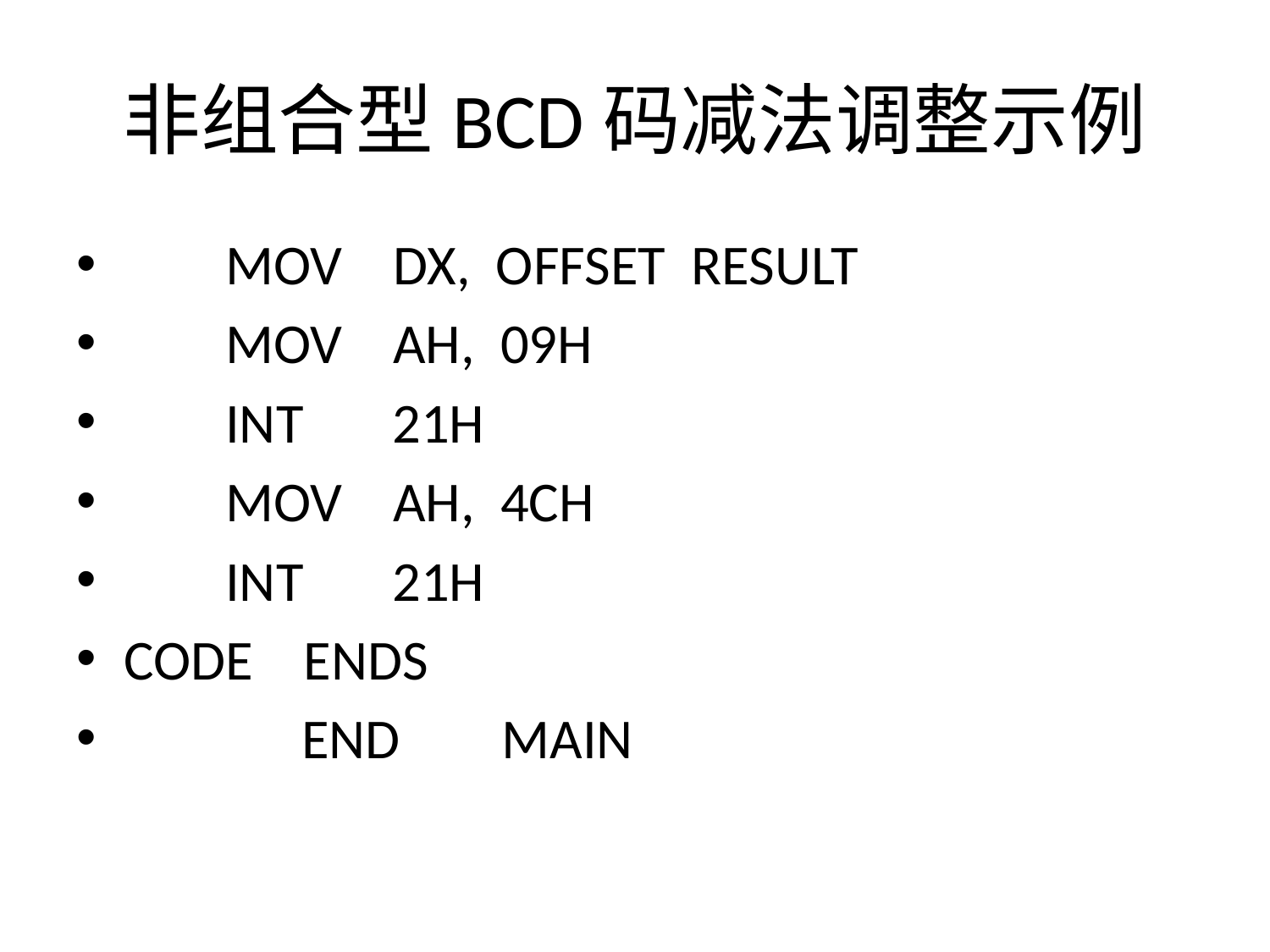

# 非组合型BCD码减法调整示例
        MOV    DX,  OFFSET  RESULT
        MOV    AH,  09H
        INT       21H
        MOV    AH,  4CH
        INT       21H
CODE    ENDS
              END        MAIN